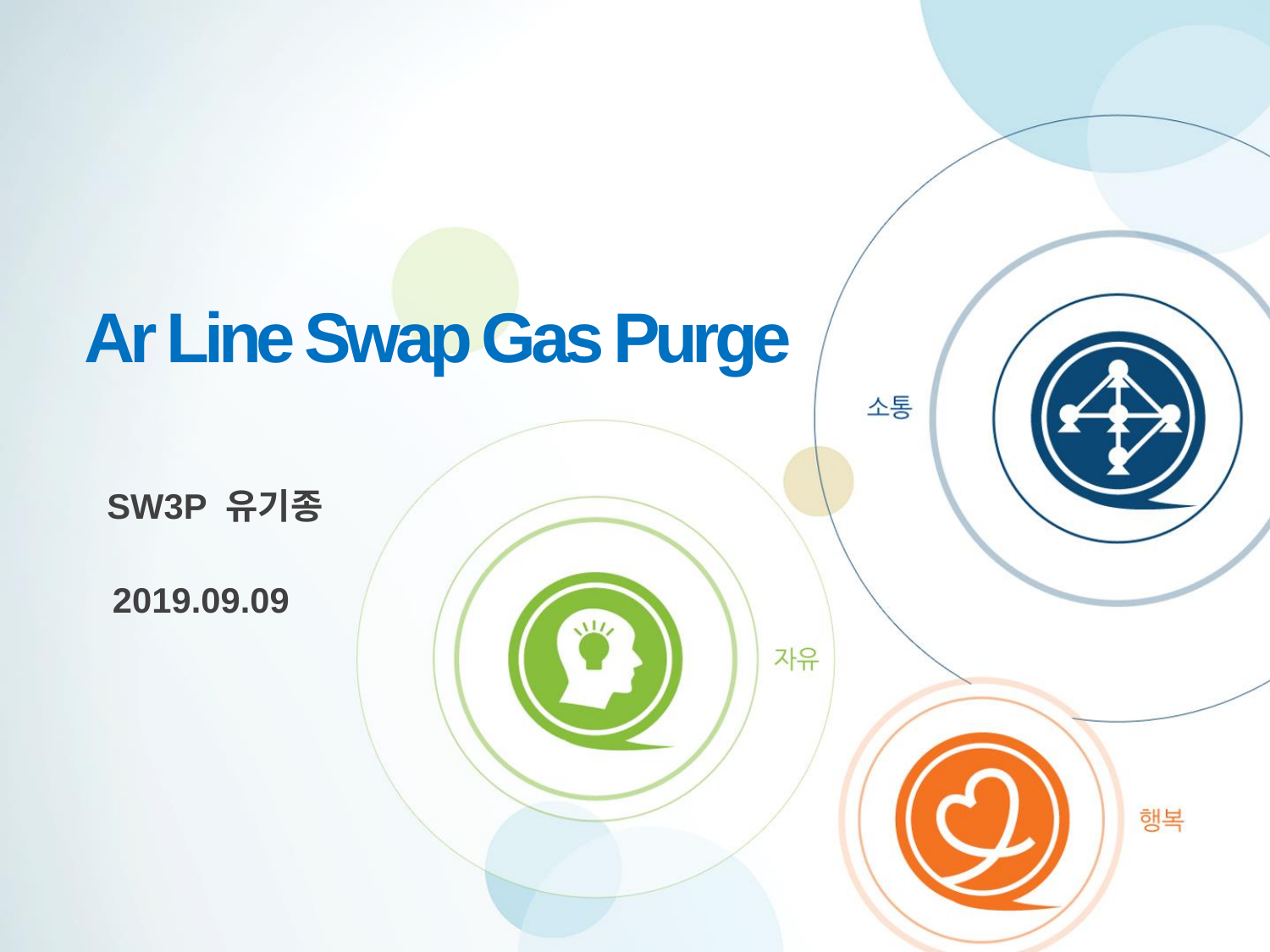

Ar Line Swap Gas Purge
SW3P 유기종
2019.09.09